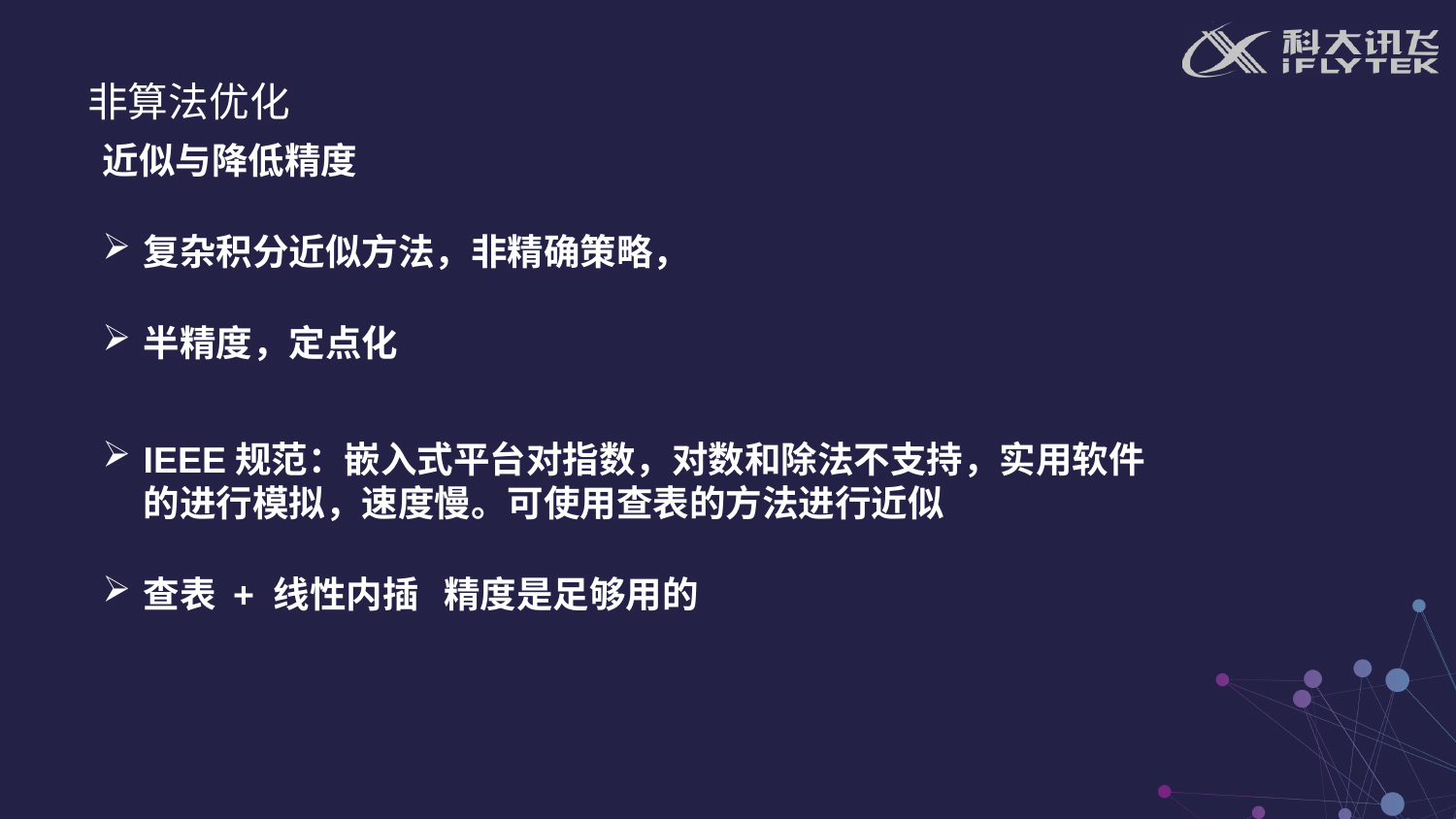

非算法优化
近似与降低精度
复杂积分近似方法，非精确策略，
半精度，定点化
IEEE规范：嵌入式平台对指数，对数和除法不支持，实用软件的进行模拟，速度慢。可使用查表的方法进行近似
查表 + 线性内插   精度是足够用的